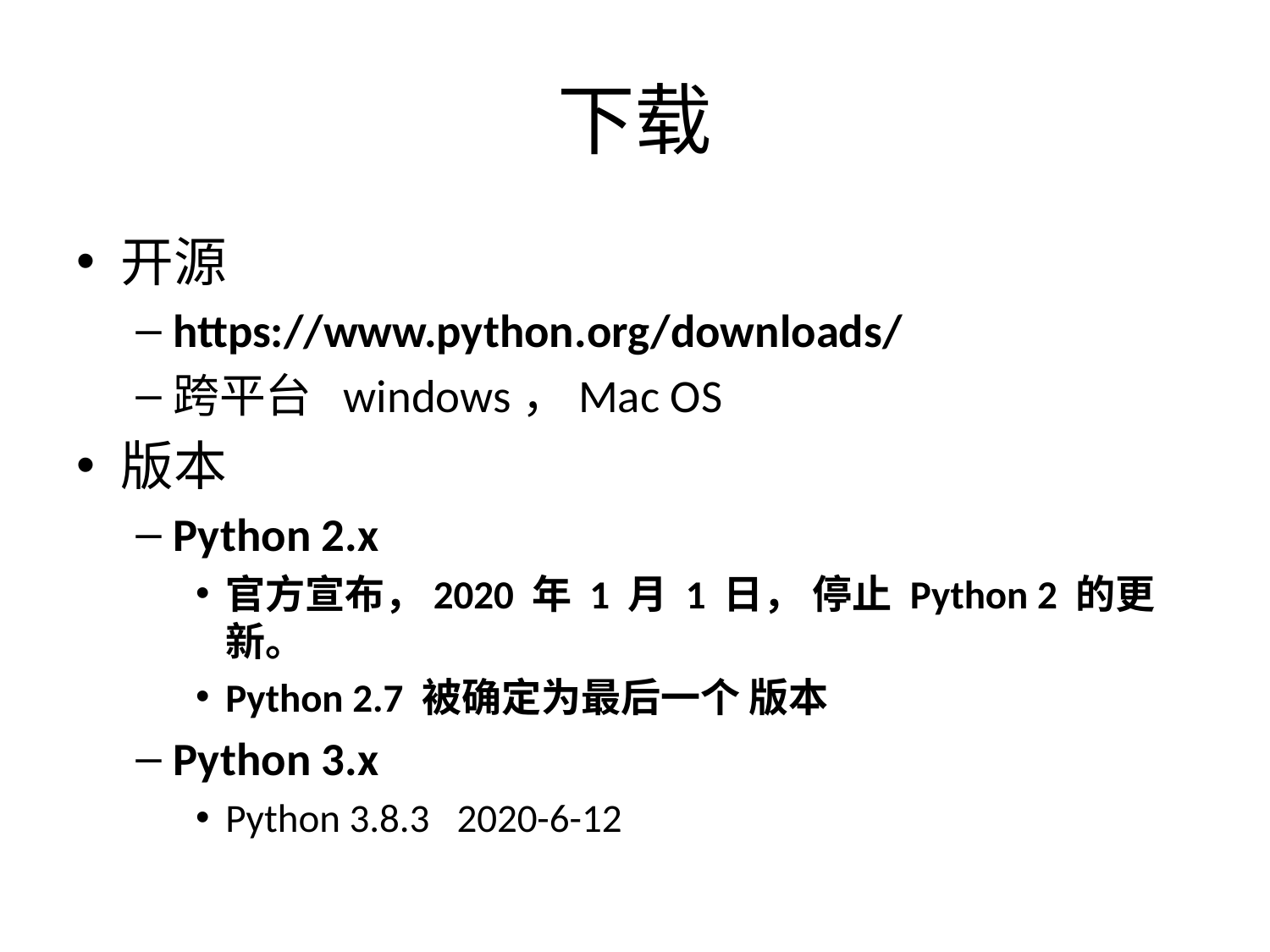

# 下载
开源
https://www.python.org/downloads/
跨平台  windows，Mac OS
版本
Python 2.x
官方宣布，2020 年 1 月 1 日， 停止 Python 2 的更新。
Python 2.7 被确定为最后一个 版本
Python 3.x
Python 3.8.3   2020-6-12